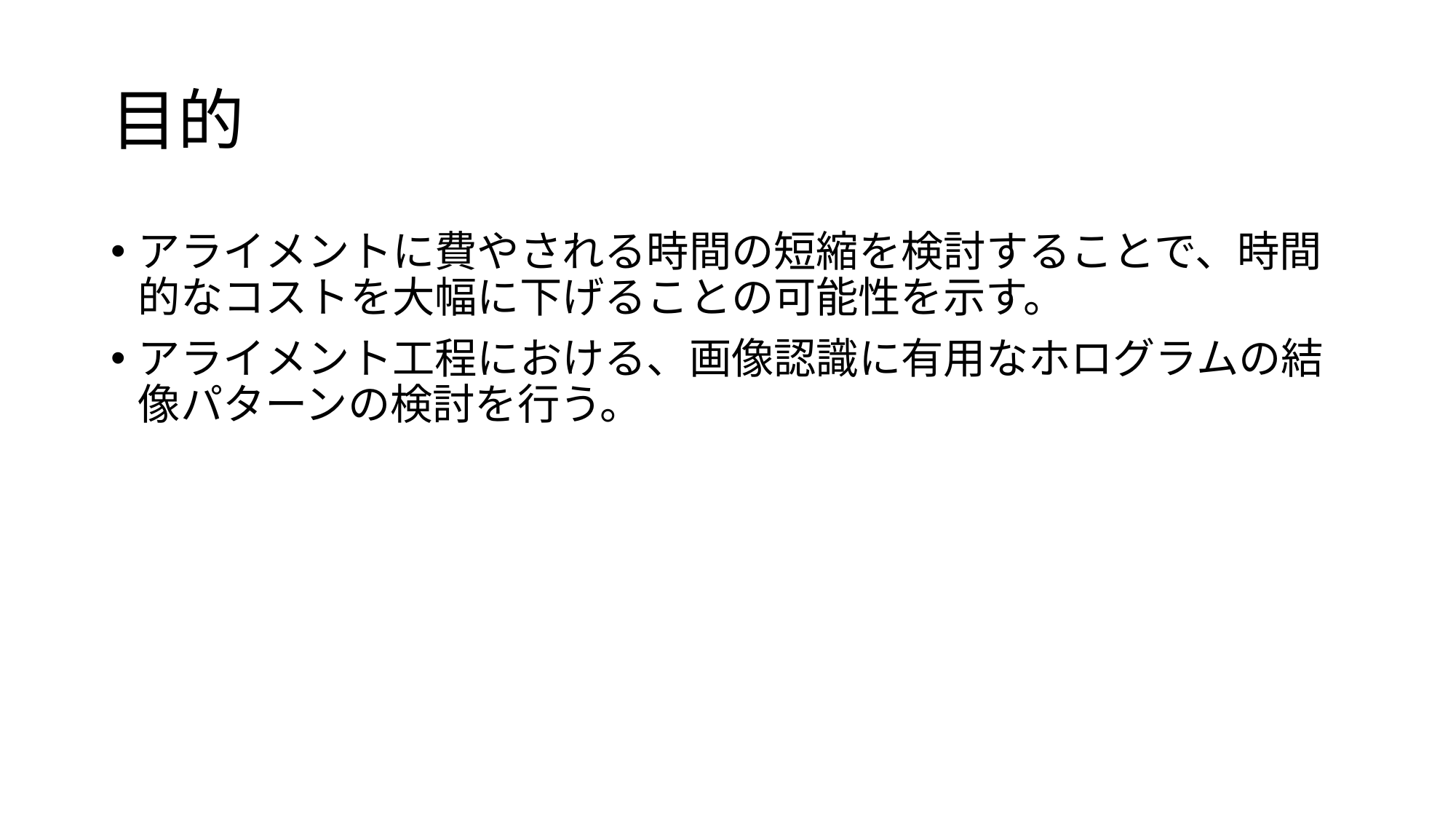

# 目的
アライメントに費やされる時間の短縮を検討することで、時間的なコストを大幅に下げることの可能性を示す。
アライメント工程における、画像認識に有用なホログラムの結像パターンの検討を行う。